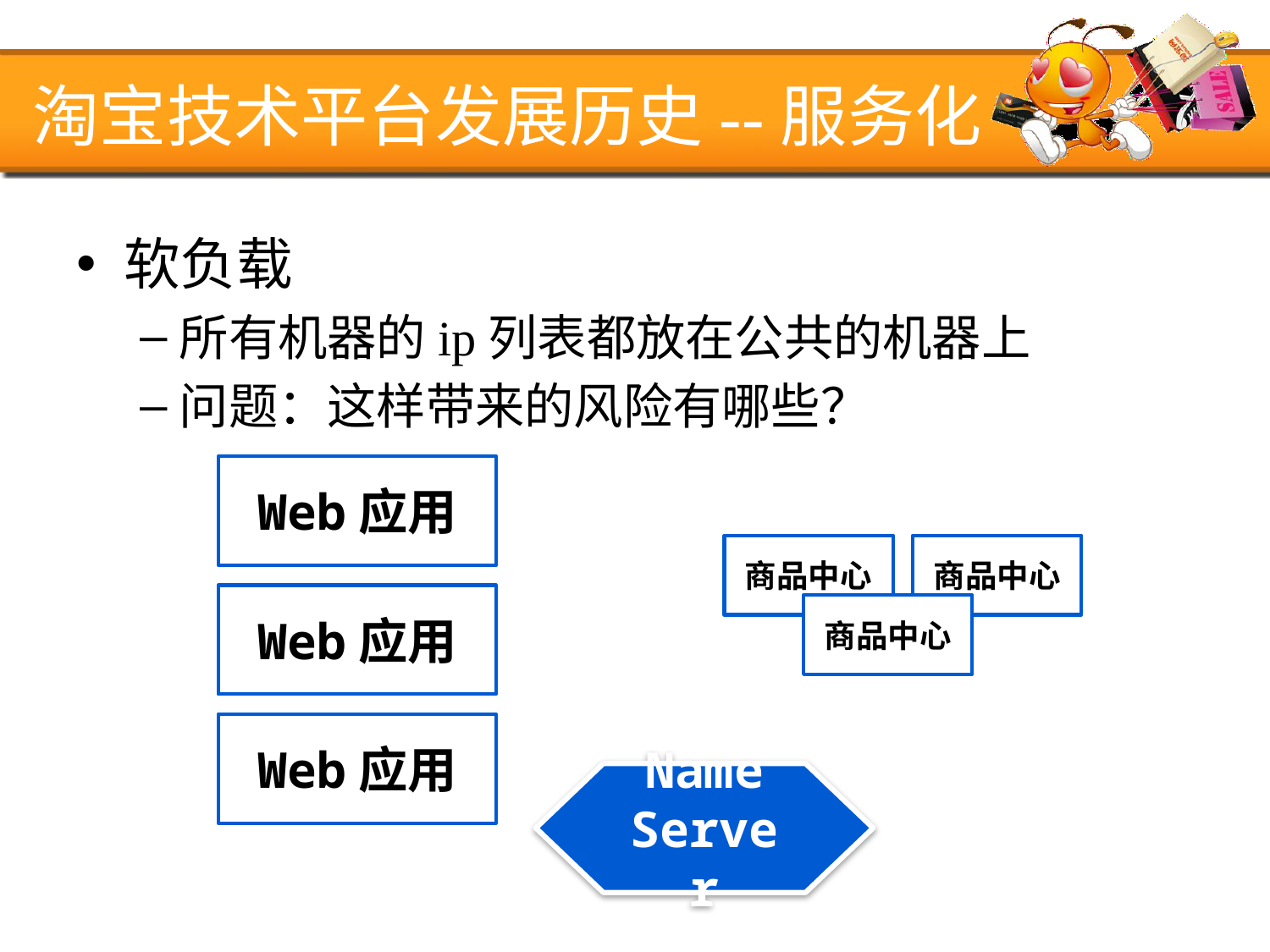

# 淘宝技术平台发展历史--服务化
软负载
所有机器的ip列表都放在公共的机器上
问题：这样带来的风险有哪些？

Web应用
商品中心
商品中心
Web应用
商品中心
Web应用
Name
Server